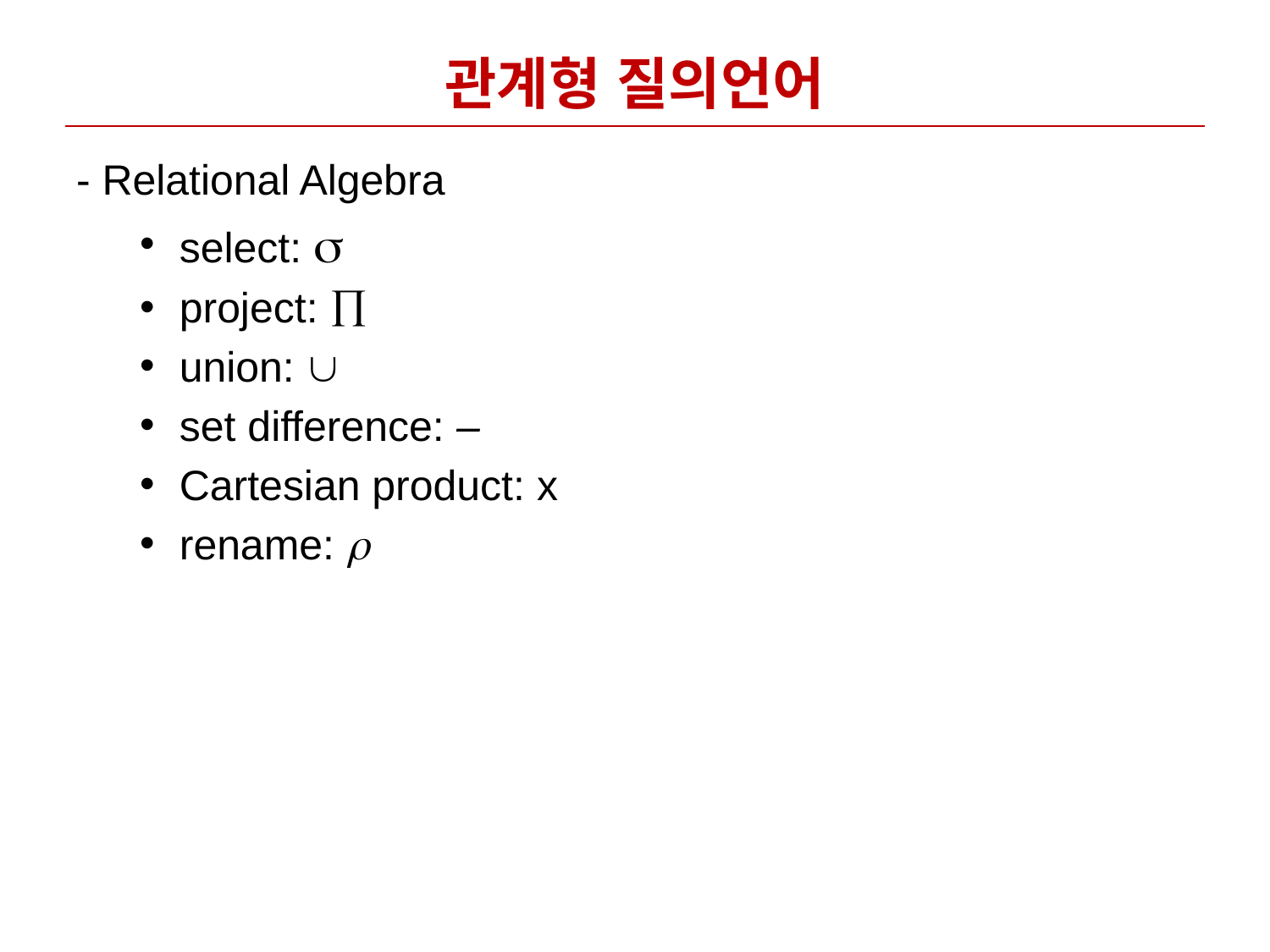

# 관계형 질의언어
- Relational Algebra
select: σ
project: ∏
union: ∪
set difference: –
Cartesian product: x
rename: ρ